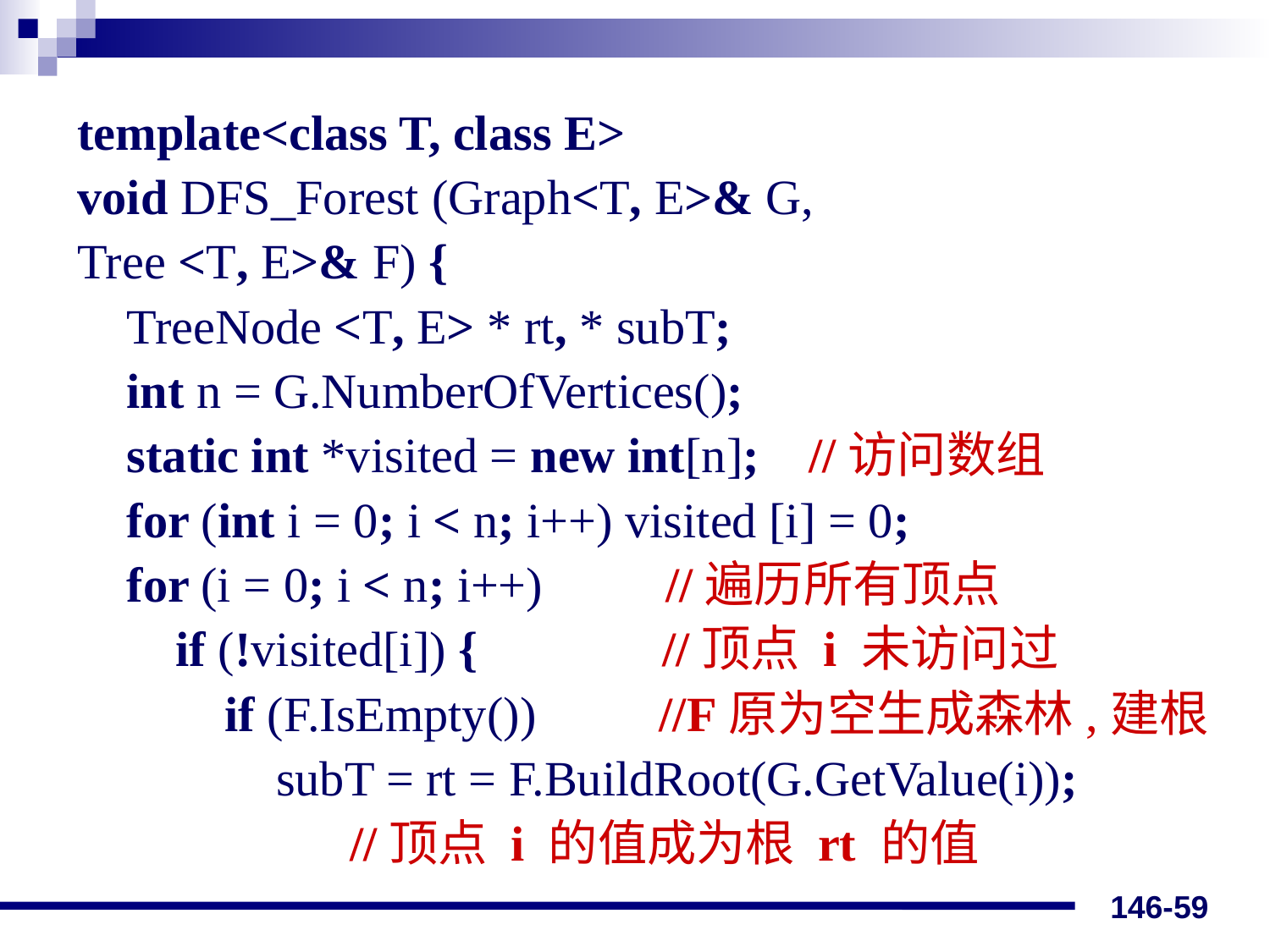

template<class T, class E>
void DFS_Forest (Graph<T, E>& G,
Tree <T, E>& F) {
    TreeNode <T, E> * rt, * subT;
    int n = G.NumberOfVertices();
    static int *visited = new int[n];    //访问数组
    for (int i = 0; i < n; i++) visited [i] = 0;
    for (i = 0; i < n; i++)          //遍历所有顶点
        if (!visited[i]) {               //顶点 i 未访问过
            if (F.IsEmpty())          //F原为空生成森林,建根
           subT = rt = F.BuildRoot(G.GetValue(i));
                 //顶点 i 的值成为根 rt 的值
146-59